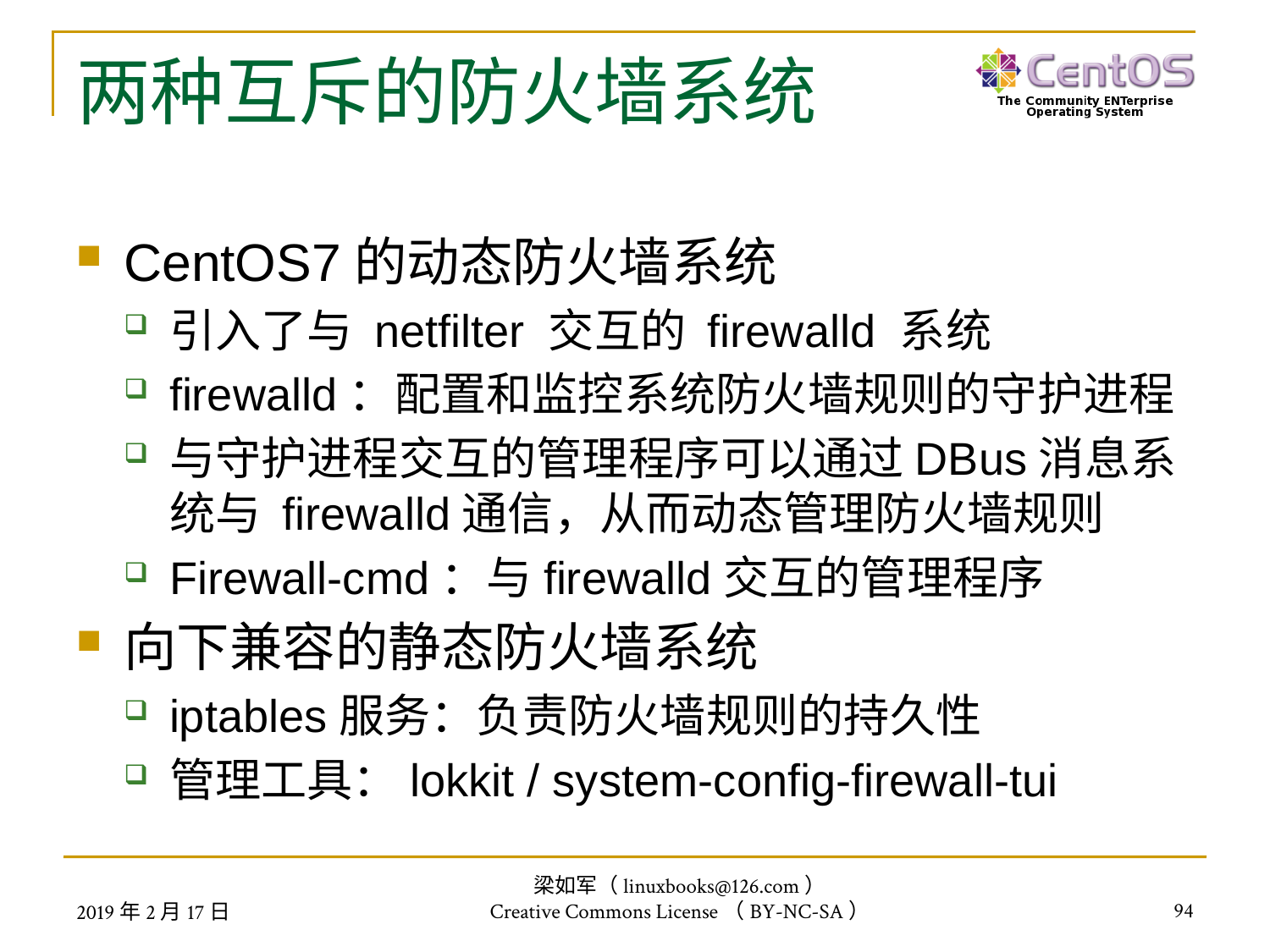

# 两种互斥的防火墙系统
CentOS7的动态防火墙系统
引入了与 netfilter 交互的 firewalld 系统
firewalld：配置和监控系统防火墙规则的守护进程
与守护进程交互的管理程序可以通过DBus消息系统与 firewalld通信，从而动态管理防火墙规则
Firewall-cmd：与firewalld交互的管理程序
向下兼容的静态防火墙系统
iptables服务：负责防火墙规则的持久性
管理工具：lokkit / system-config-firewall-tui
梁如军（linuxbooks@126.com）
Creative Commons License（BY-NC-SA）
2019年2月17日
94